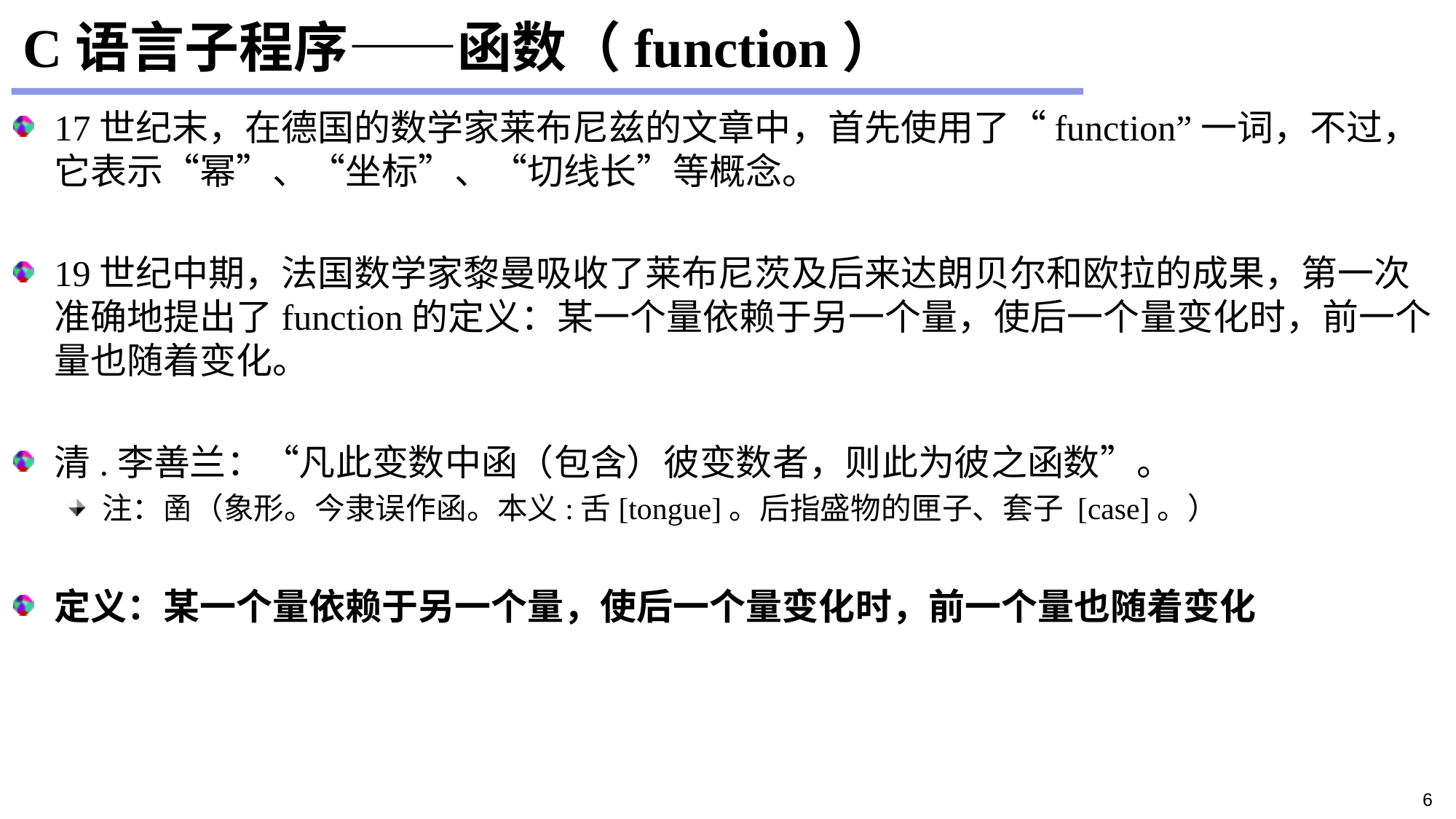

# C语言子程序——函数（function）
17世纪末，在德国的数学家莱布尼兹的文章中，首先使用了“function”一词，不过，它表示“幂”、“坐标”、“切线长”等概念。

19世纪中期，法国数学家黎曼吸收了莱布尼茨及后来达朗贝尔和欧拉的成果，第一次准确地提出了function的定义：某一个量依赖于另一个量，使后一个量变化时，前一个量也随着变化。

清.李善兰：“凡此变数中函（包含）彼变数者，则此为彼之函数”。
注：圅（象形。今隶误作函。本义:舌[tongue]。后指盛物的匣子、套子 [case]。）

定义：某一个量依赖于另一个量，使后一个量变化时，前一个量也随着变化
6